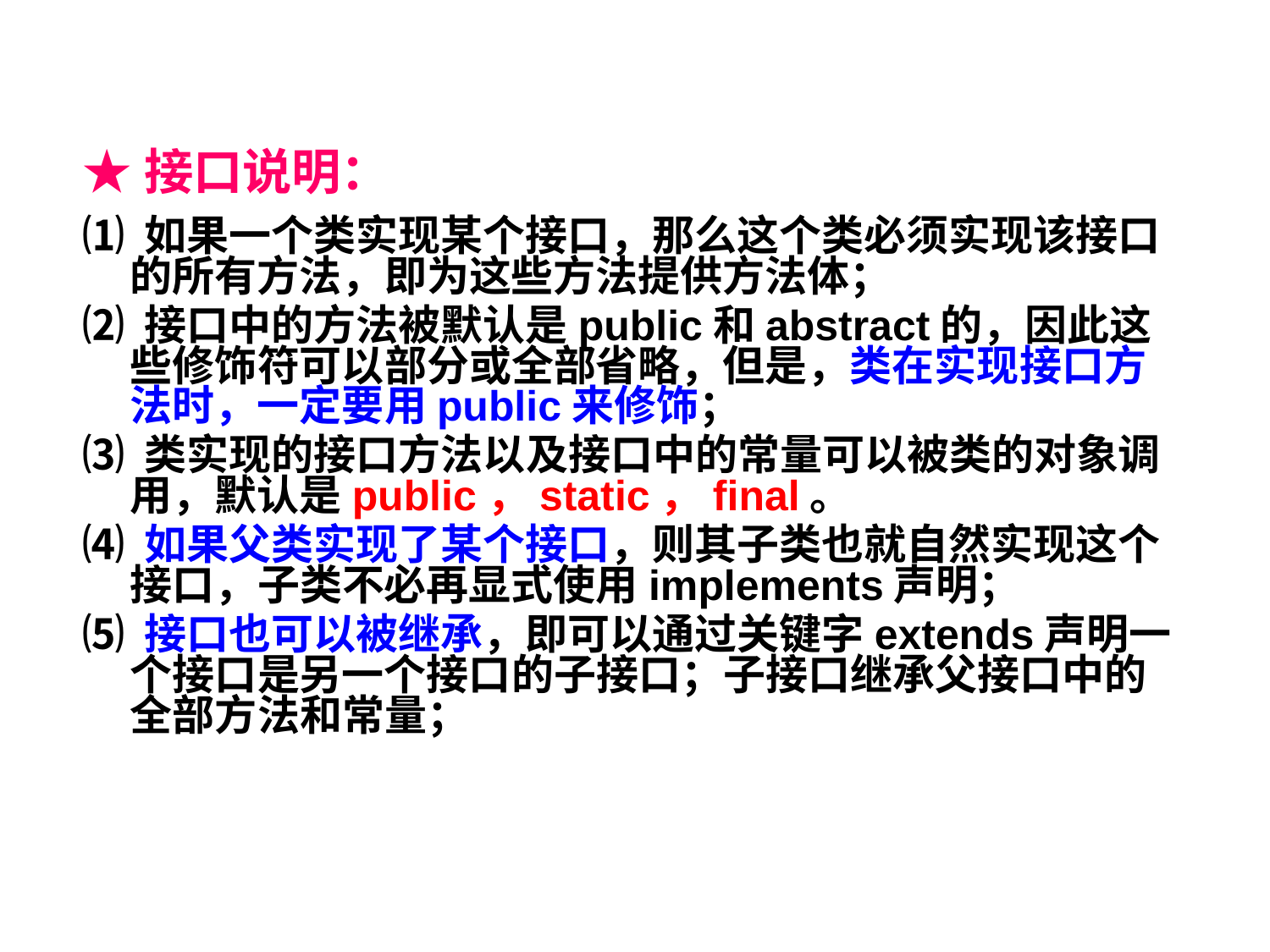

★接口说明：
⑴ 如果一个类实现某个接口，那么这个类必须实现该接口的所有方法，即为这些方法提供方法体；
⑵ 接口中的方法被默认是public和abstract的，因此这些修饰符可以部分或全部省略，但是，类在实现接口方法时，一定要用public来修饰；
⑶ 类实现的接口方法以及接口中的常量可以被类的对象调用，默认是public，static，final。
⑷ 如果父类实现了某个接口，则其子类也就自然实现这个接口，子类不必再显式使用implements声明；
⑸ 接口也可以被继承，即可以通过关键字extends声明一个接口是另一个接口的子接口；子接口继承父接口中的全部方法和常量；